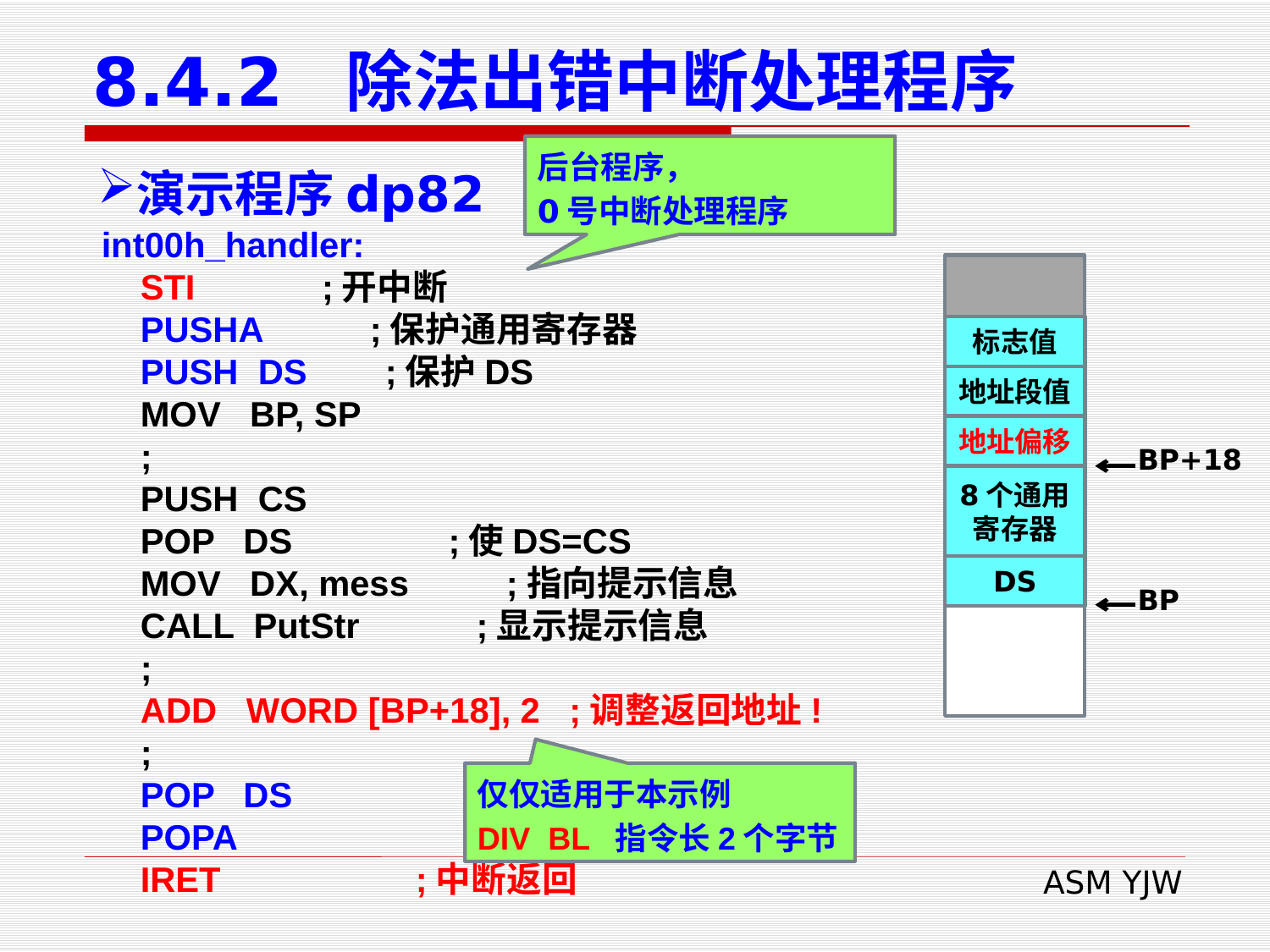

# 8.4.2  除法出错中断处理程序
后台程序，
0号中断处理程序
演示程序dp82
int00h_handler:
    STI             ;开中断
    PUSHA           ;保护通用寄存器
    PUSH  DS        ;保护DS
    MOV   BP, SP
    ;
    PUSH  CS
    POP   DS                ;使DS=CS
    MOV   DX, mess          ;指向提示信息
    CALL  PutStr            ;显示提示信息
    ;
    ADD   WORD [BP+18], 2   ;调整返回地址!
    ;
    POP   DS
    POPA
    IRET                    ;中断返回

标志值
地址段值
地址偏移
BP+18
8个通用
寄存器
DS
BP

仅仅适用于本示例
DIV  BL  指令长2个字节